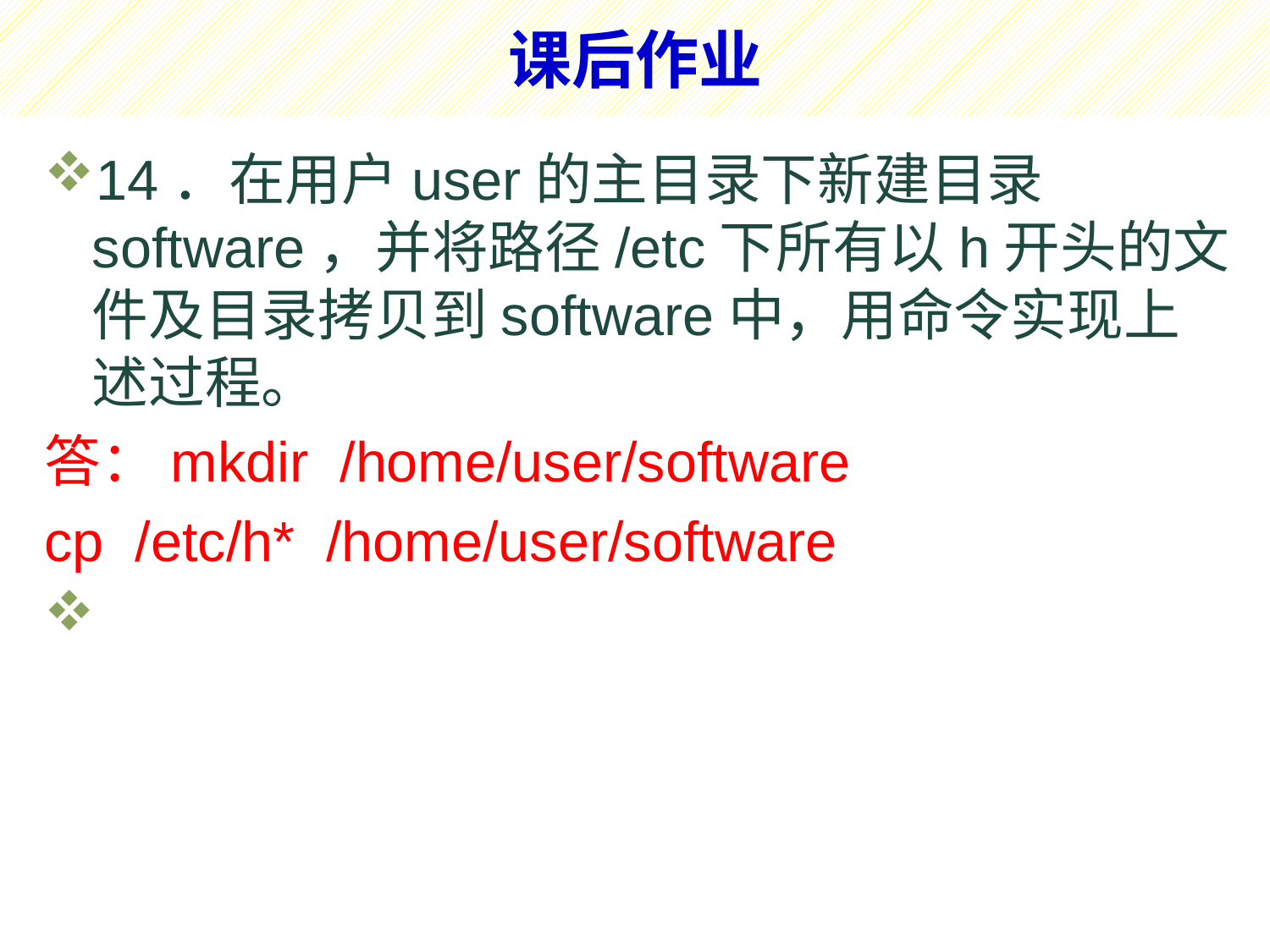

# 课后作业
14．在用户user的主目录下新建目录software，并将路径/etc下所有以h开头的文件及目录拷贝到software中，用命令实现上述过程。
答：mkdir  /home/user/software
cp  /etc/h*  /home/user/software